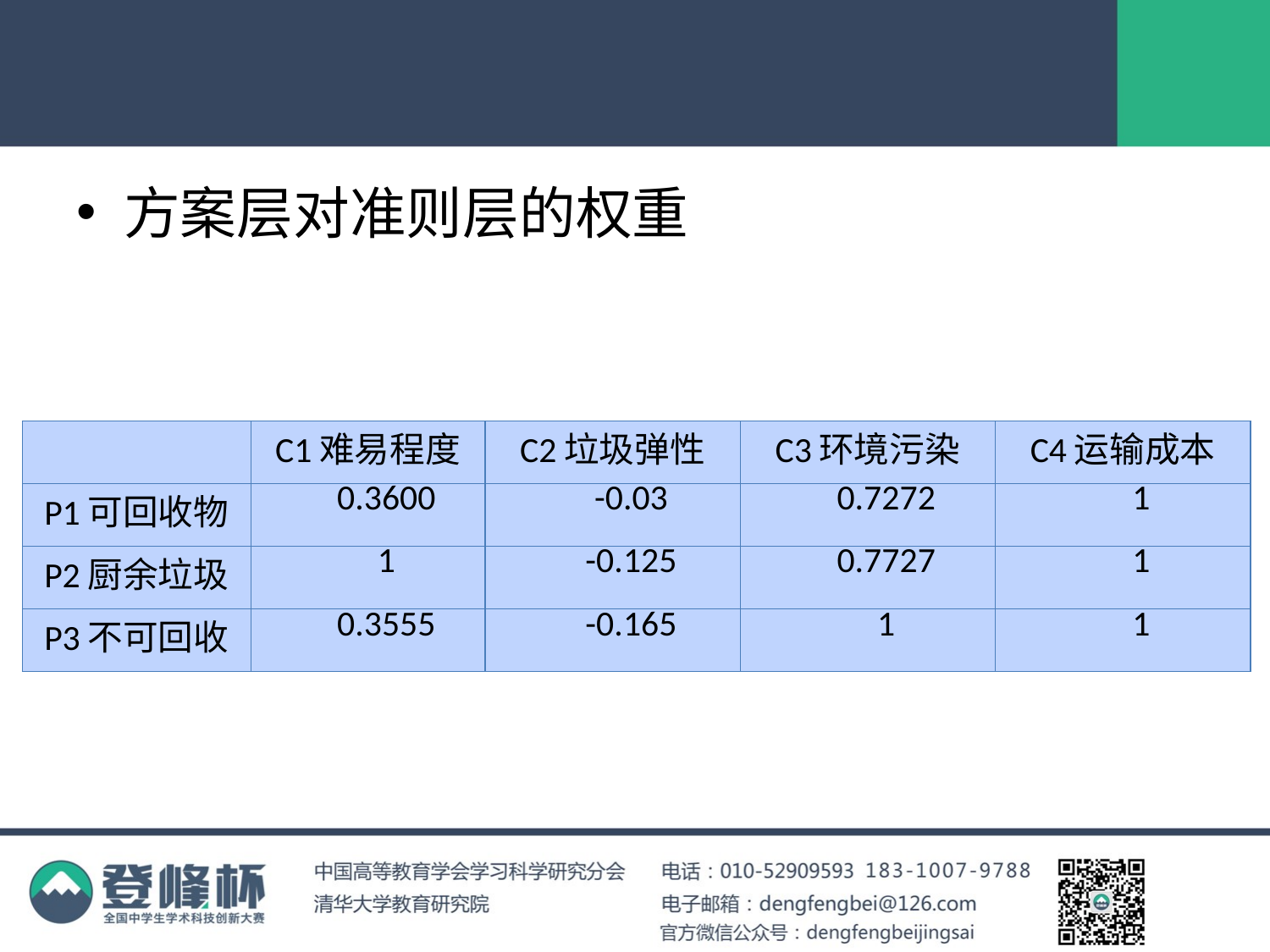

#
方案层对准则层的权重
|  | C1难易程度 | C2垃圾弹性 | C3环境污染 | C4运输成本 |
| --- | --- | --- | --- | --- |
| P1可回收物 | 0.3600 | -0.03 | 0.7272 | 1 |
| P2厨余垃圾 | 1 | -0.125 | 0.7727 | 1 |
| P3不可回收 | 0.3555 | -0.165 | 1 | 1 |